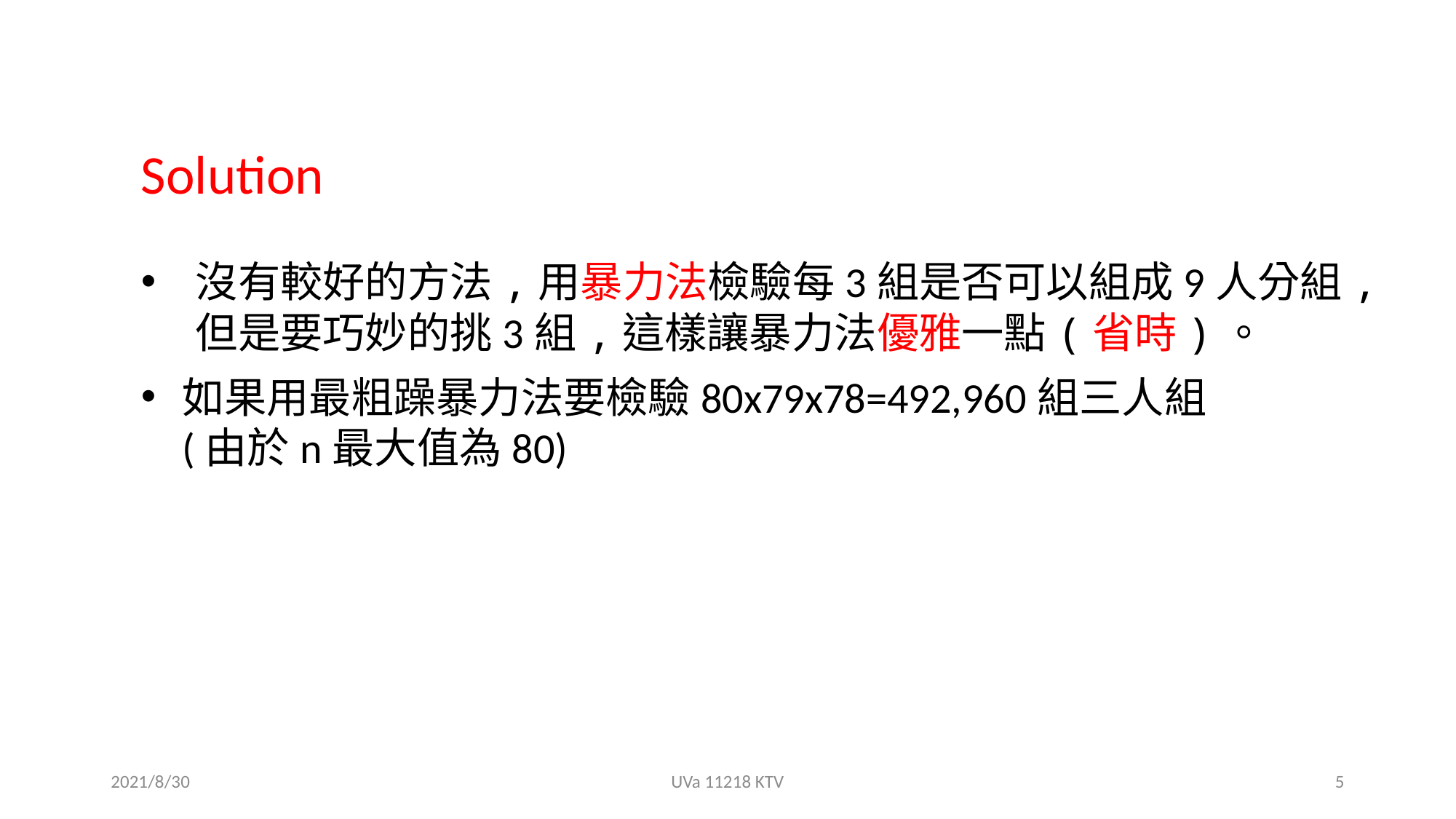

Solution
沒有較好的方法,用暴力法檢驗每3組是否可以組成9人分組,但是要巧妙的挑3組,這樣讓暴力法優雅一點(省時)。
如果用最粗躁暴力法要檢驗80x79x78=492,960組三人組 (由於n最大值為80)
2021/8/30
UVa 11218 KTV
5